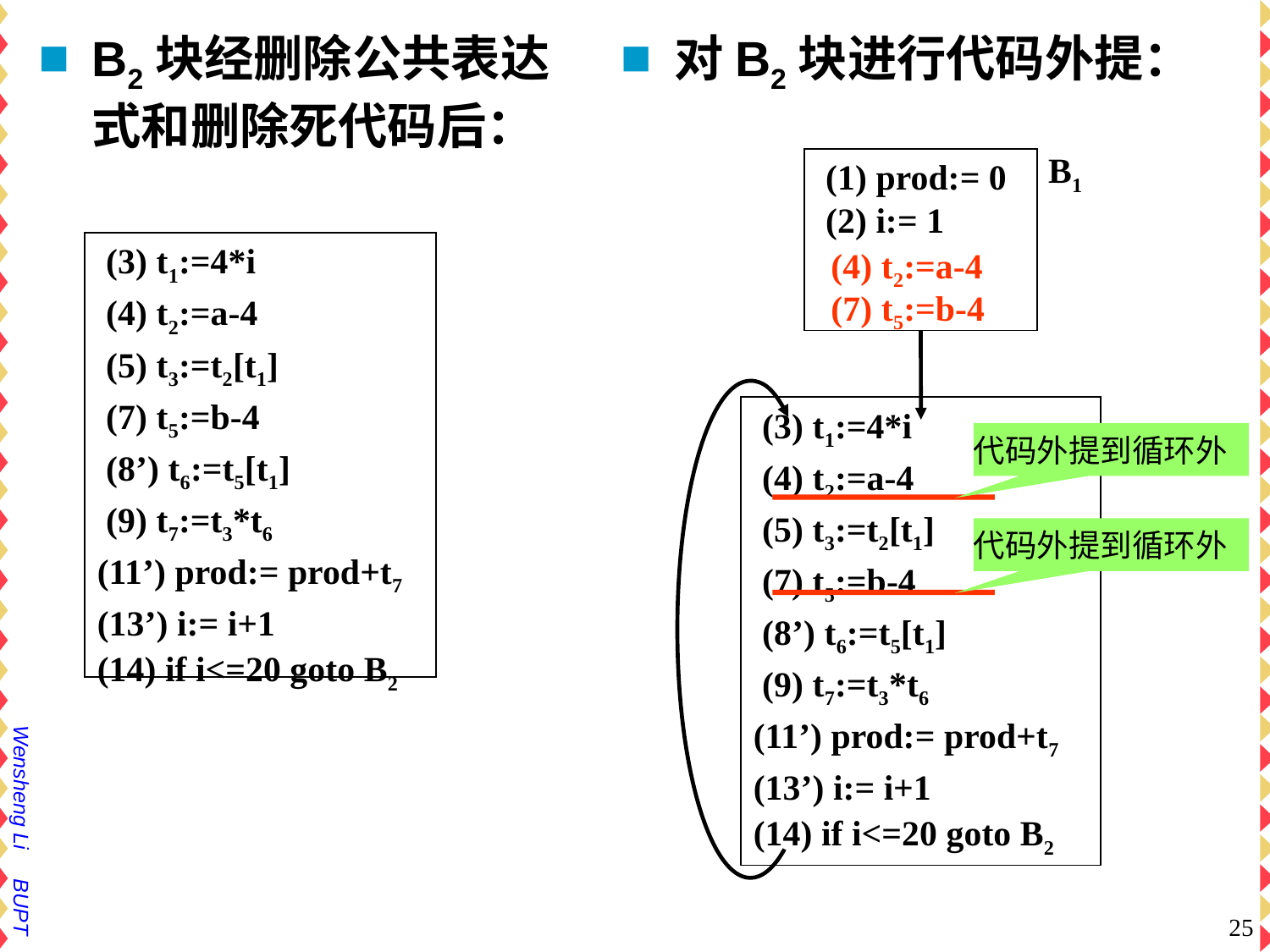

B2块经删除公共表达式和删除死代码后：
对B2块进行代码外提：
 (1) prod:= 0
 (2) i:= 1

B1

 (3) t1:=4*i
 (4) t2:=a-4
 (5) t3:=t2[t1]
 (7) t5:=b-4
 (8’) t6:=t5[t1]
 (9) t7:=t3*t6
(11’) prod:= prod+t7
(13’) i:= i+1
(14) if i<=20 goto B2
B2
 (3) t1:=4*i
 (4) t2:=a-4
 (5) t3:=t2[t1]
 (7) t5:=b-4
 (8’) t6:=t5[t1]
 (9) t7:=t3*t6
(11’) prod:= prod+t7
(13’) i:= i+1
(14) if i<=20 goto B2
   (4) t2:=a-4
   (7) t5:=b-4
代码外提到循环外

代码外提到循环外

25